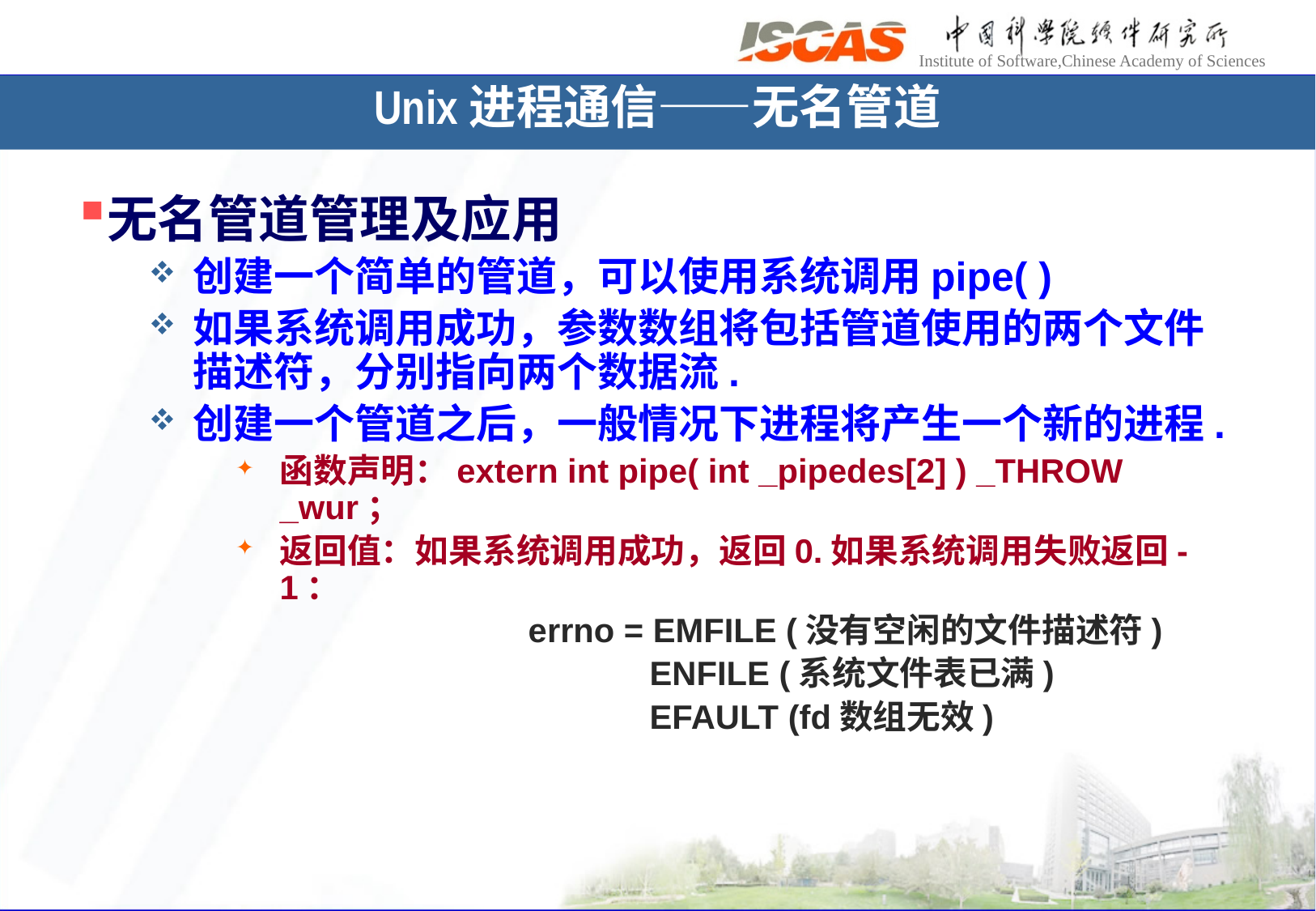

Unix进程通信——无名管道
无名管道管理及应用
创建一个简单的管道，可以使用系统调用pipe( )
如果系统调用成功，参数数组将包括管道使用的两个文件描述符，分别指向两个数据流.
创建一个管道之后，一般情况下进程将产生一个新的进程.
函数声明：extern int pipe( int _pipedes[2] ) _THROW _wur；
返回值：如果系统调用成功，返回0.如果系统调用失败返回- 1：
		errno = EMFILE (没有空闲的文件描述符)
			ENFILE (系统文件表已满)
			EFAULT (fd数组无效)